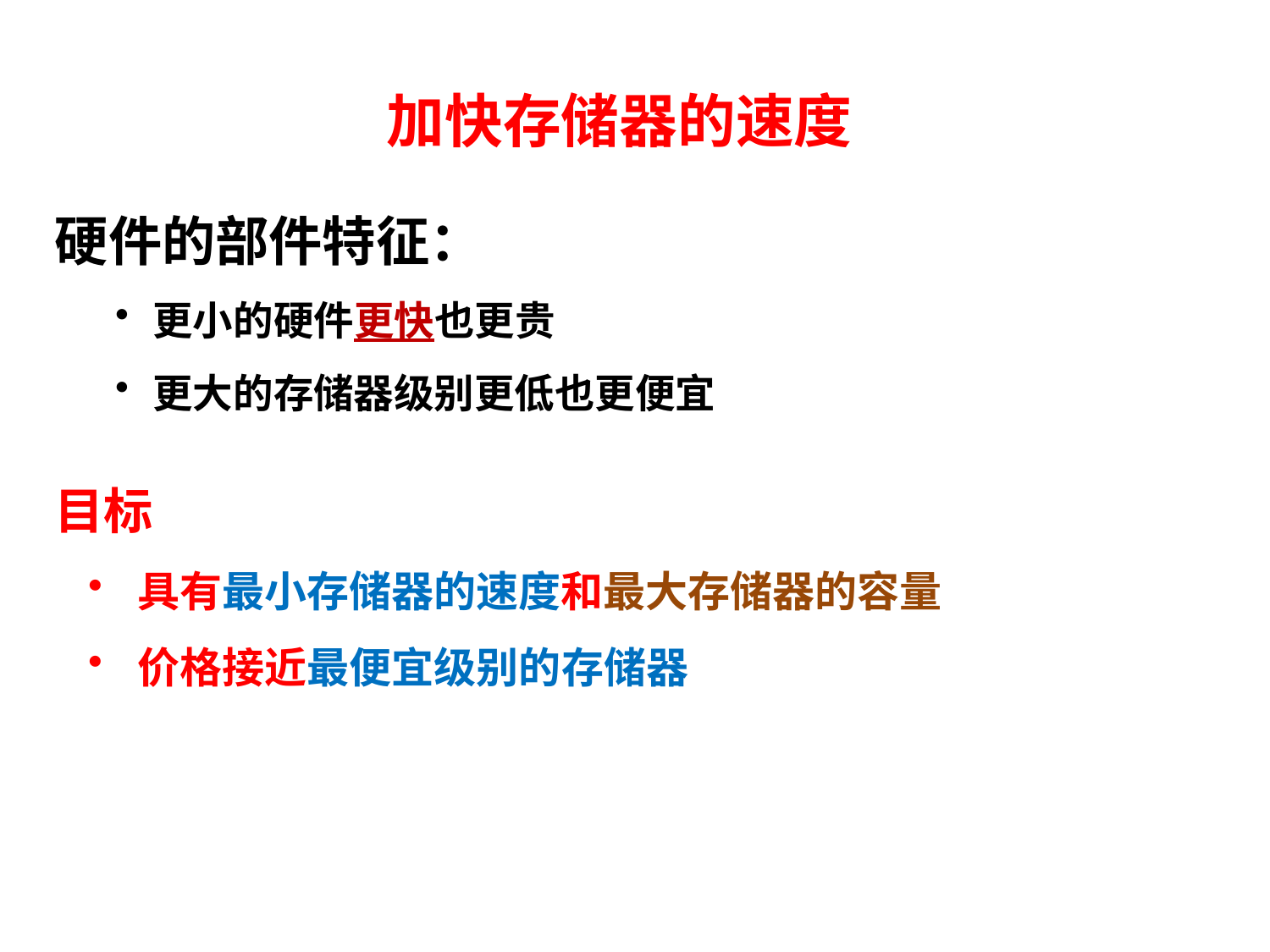

# 加快存储器的速度
硬件的部件特征：
更小的硬件更快也更贵
更大的存储器级别更低也更便宜
目标
 具有最小存储器的速度和最大存储器的容量
 价格接近最便宜级别的存储器
6